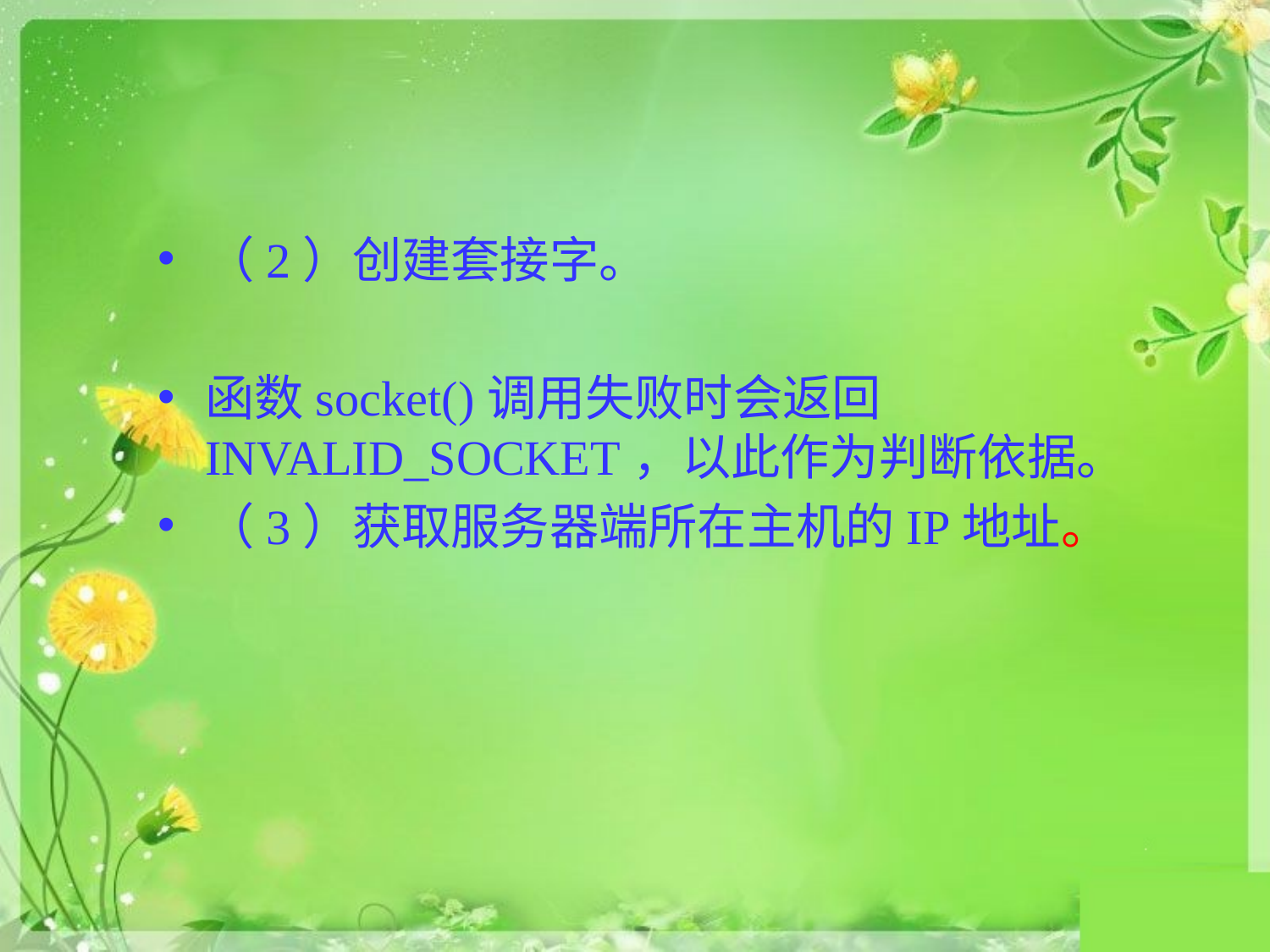

#
（2）创建套接字。

函数socket()调用失败时会返回	INVALID_SOCKET，以此作为判断依据。
（3）获取服务器端所在主机的IP地址。